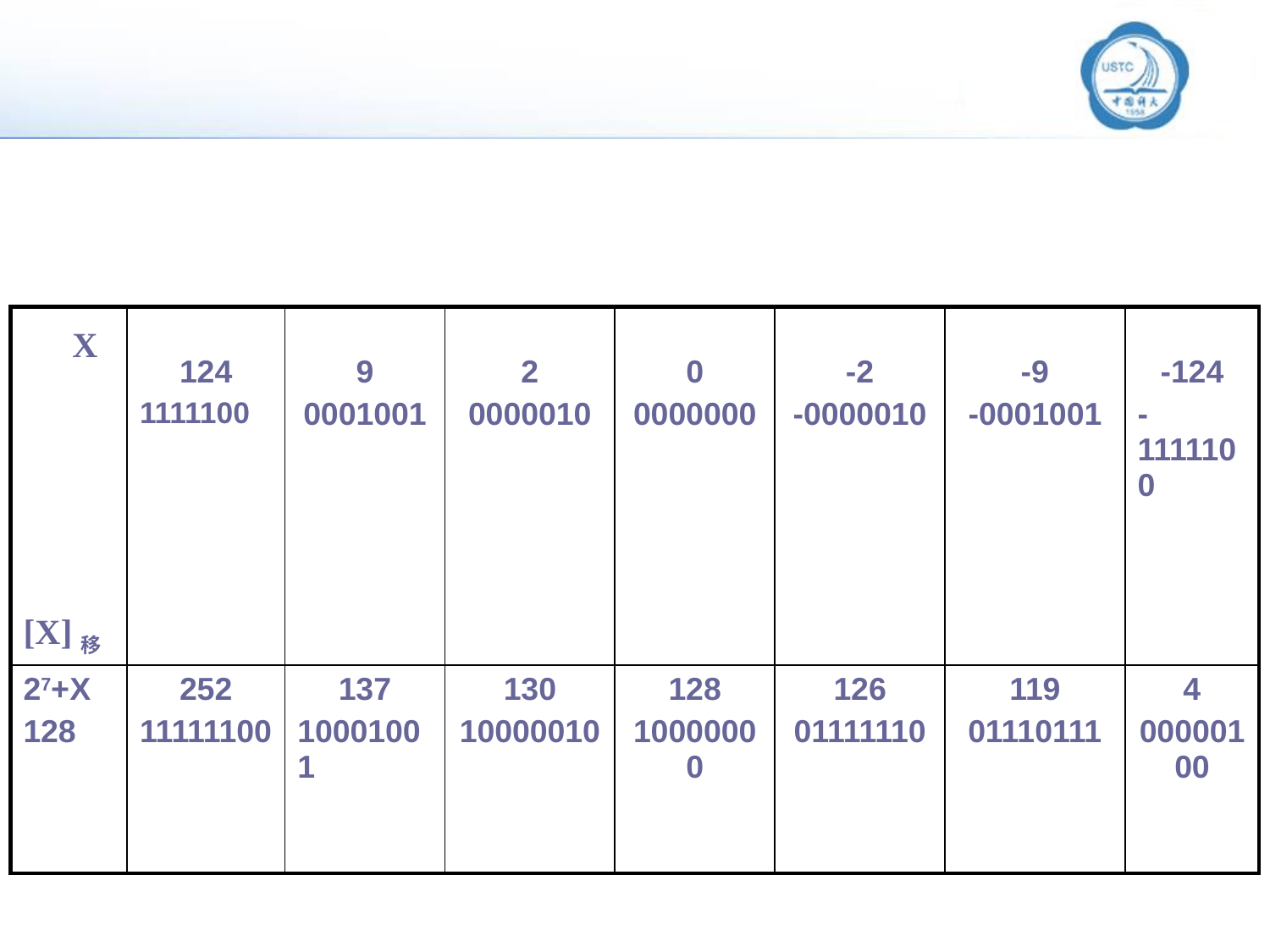

| X [X]移 | 124 1111100 | 9 0001001 | 2 0000010 | 0 0000000 | -2 -0000010 | -9 -0001001 | -124 -1111100 |
| --- | --- | --- | --- | --- | --- | --- | --- |
| 27+X 128 | 252 11111100 | 137 10001001 | 130 10000010 | 128 10000000 | 126 01111110 | 119 01110111 | 4 00000100 |